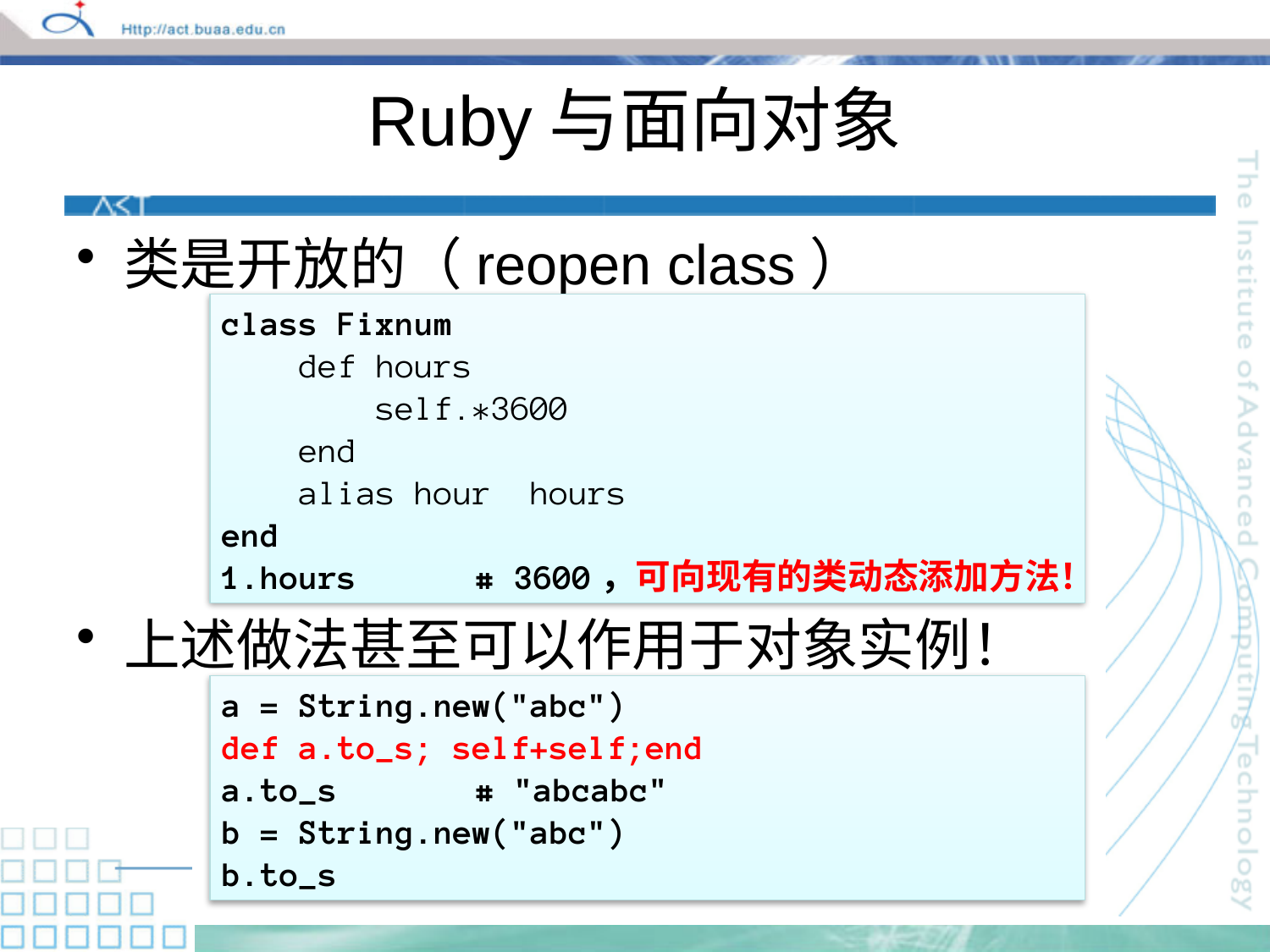

# Ruby与面向对象
类是开放的（reopen class）

上述做法甚至可以作用于对象实例！
class Fixnum
    def hours
        self.*3600
    end
    alias hour  hours
end
1.hours	# 3600，可向现有的类动态添加方法！
a = String.new("abc")
def a.to_s; self+self;end
a.to_s		# "abcabc"
b = String.new("abc")
b.to_s